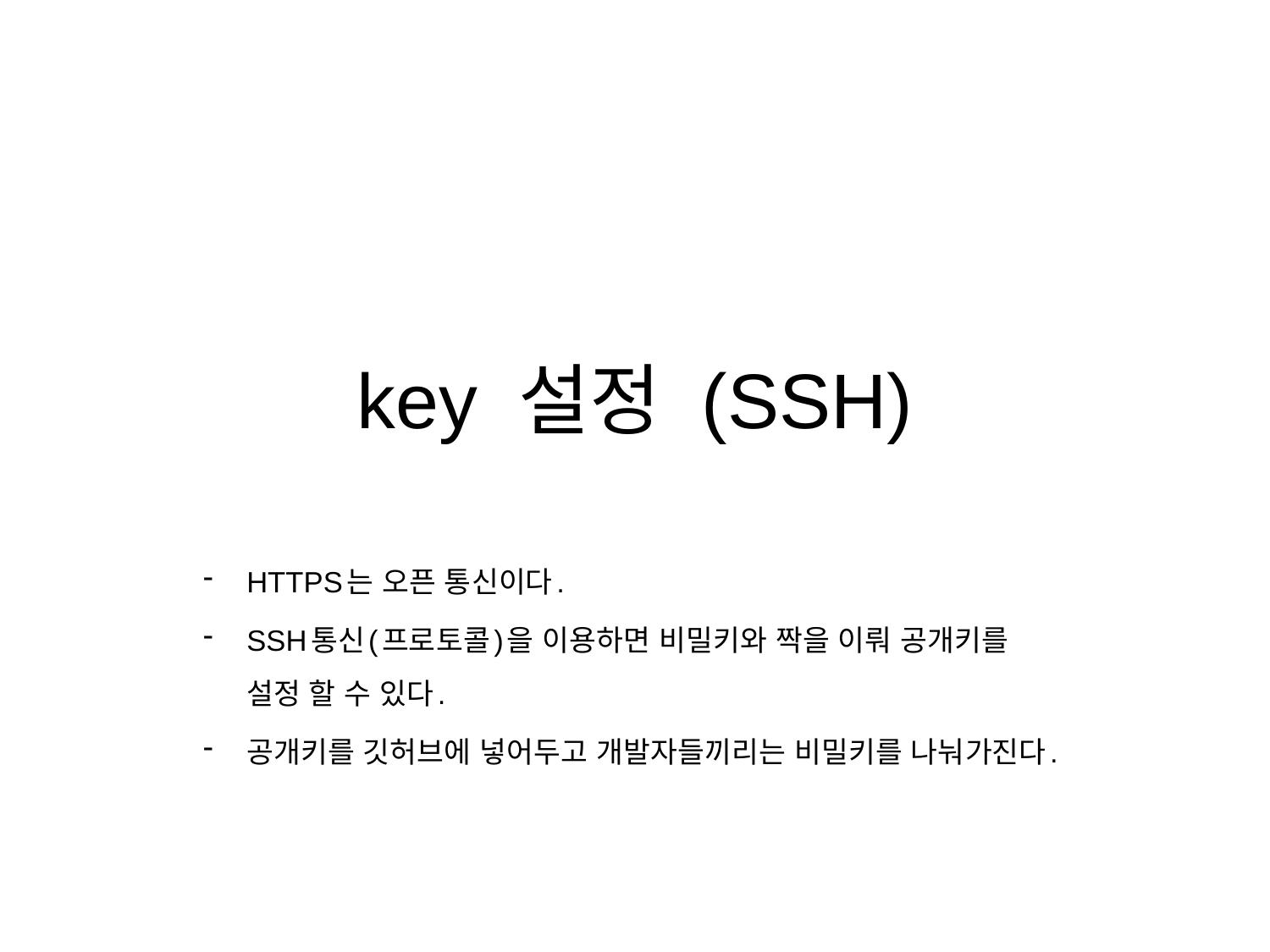

# key 설정 (SSH)
HTTPS는 오픈 통신이다.
SSH통신(프로토콜)을 이용하면 비밀키와 짝을 이뤄 공개키를 설정 할 수 있다.
공개키를 깃허브에 넣어두고 개발자들끼리는 비밀키를 나눠가진다.